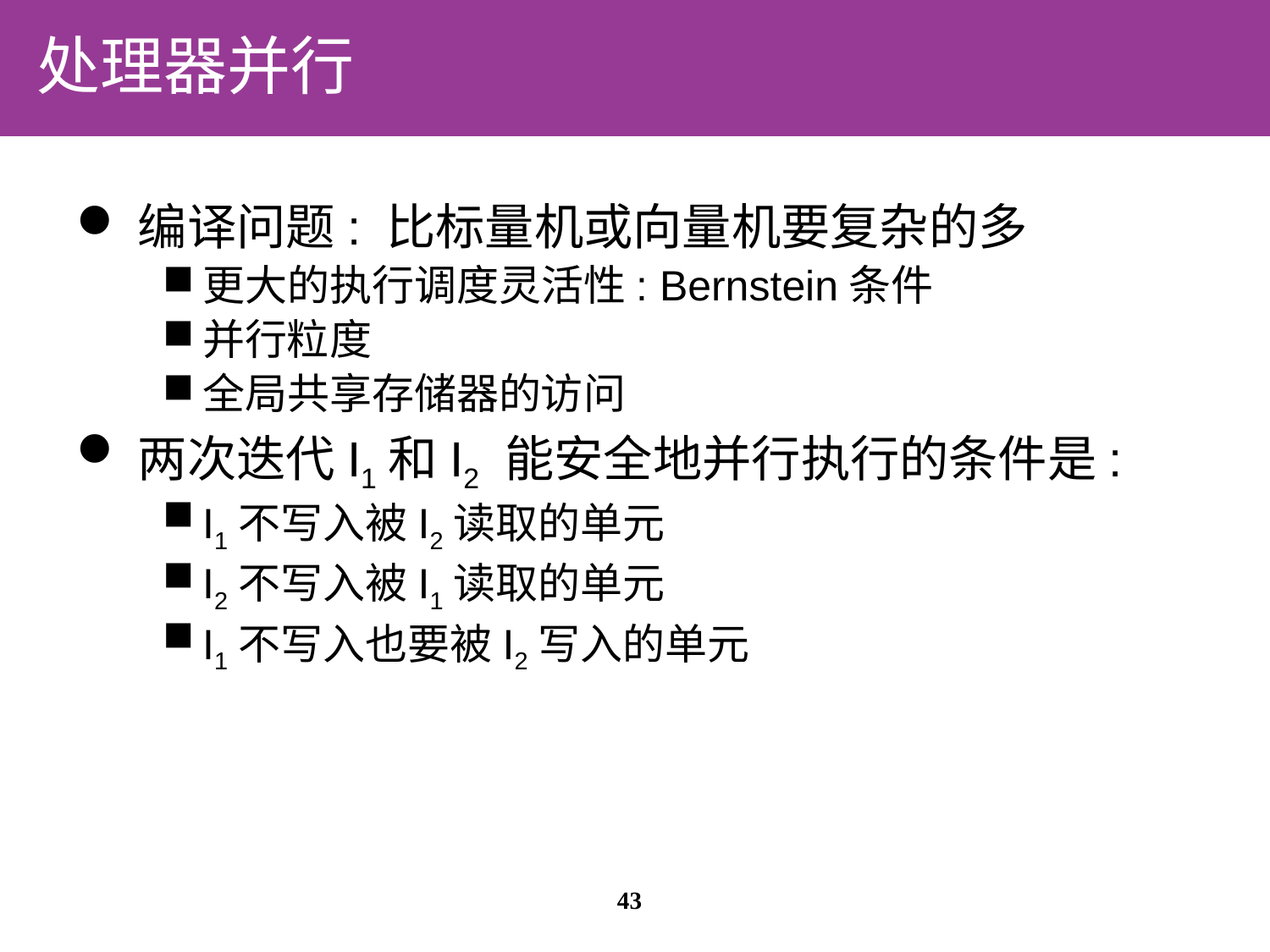

# 处理器并行
编译问题: 比标量机或向量机要复杂的多
更大的执行调度灵活性: Bernstein条件
并行粒度
全局共享存储器的访问
两次迭代I1和I2 能安全地并行执行的条件是:
I1不写入被I2读取的单元
I2不写入被I1读取的单元
I1不写入也要被I2写入的单元
43